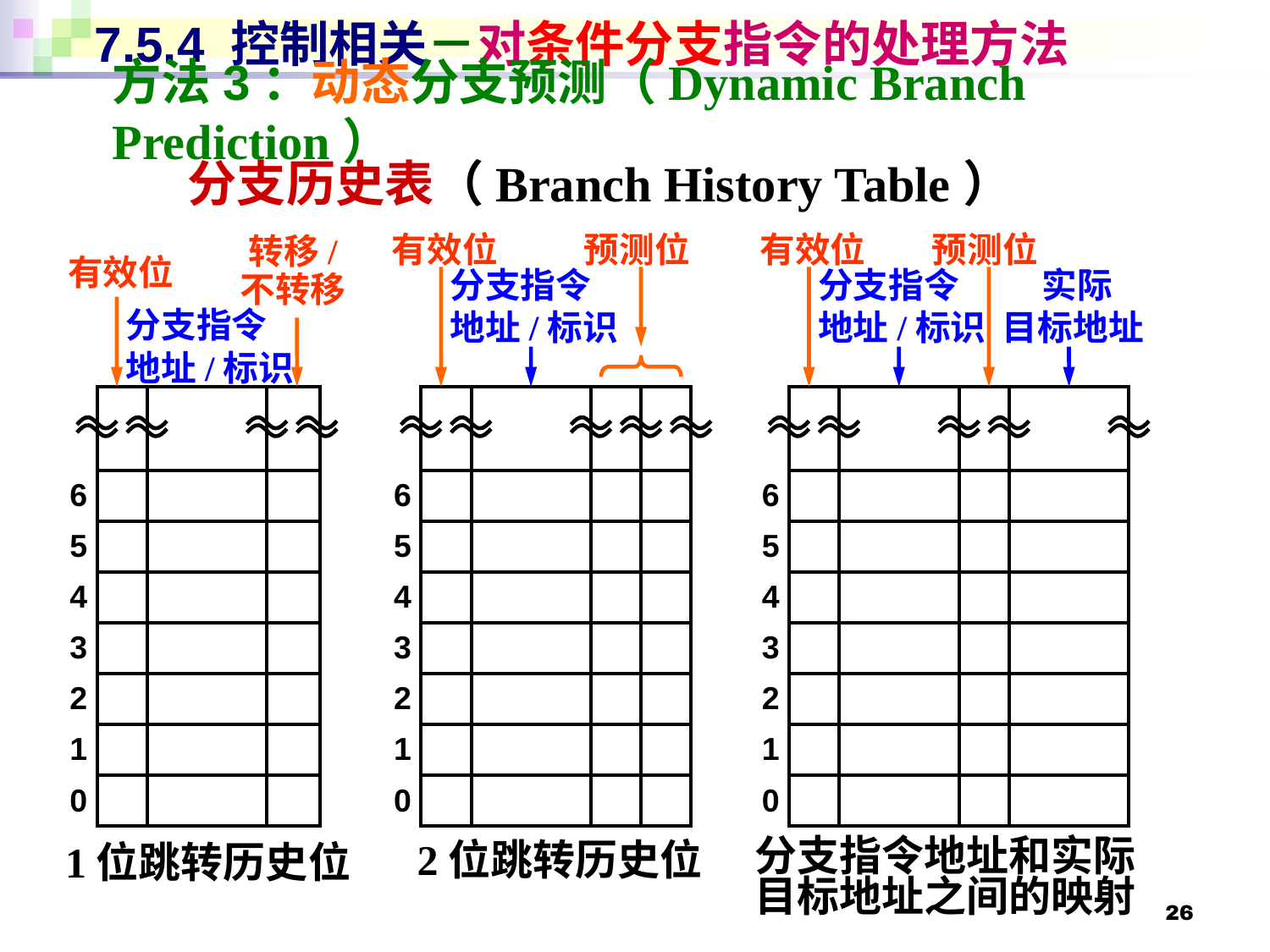

# 7.5.4 控制相关－对条件分支指令的处理方法
方法3：动态分支预测（Dynamic Branch Prediction）
分支历史表（Branch History Table）
有效位
预测位
有效位
预测位
转移/
不转移
有效位
分支指令
地址/标识
分支指令
地址/标识
实际
目标地址

分支指令
地址/标识

|  |  |  |  |
| --- | --- | --- | --- |
| 6 |  |  |  |
| 5 |  |  |  |
| 4 |  |  |  |
| 3 |  |  |  |
| 2 |  |  |  |
| 1 |  |  |  |
| 0 |  |  |  |
|  |  |  |  |  |
| --- | --- | --- | --- | --- |
| 6 |  |  |  |  |
| 5 |  |  |  |  |
| 4 |  |  |  |  |
| 3 |  |  |  |  |
| 2 |  |  |  |  |
| 1 |  |  |  |  |
| 0 |  |  |  |  |
|  |  |  |  |  |
| --- | --- | --- | --- | --- |
| 6 |  |  |  |  |
| 5 |  |  |  |  |
| 4 |  |  |  |  |
| 3 |  |  |  |  |
| 2 |  |  |  |  |
| 1 |  |  |  |  |
| 0 |  |  |  |  |

2位跳转历史位
1位跳转历史位
分支指令地址和实际
目标地址之间的映射
26